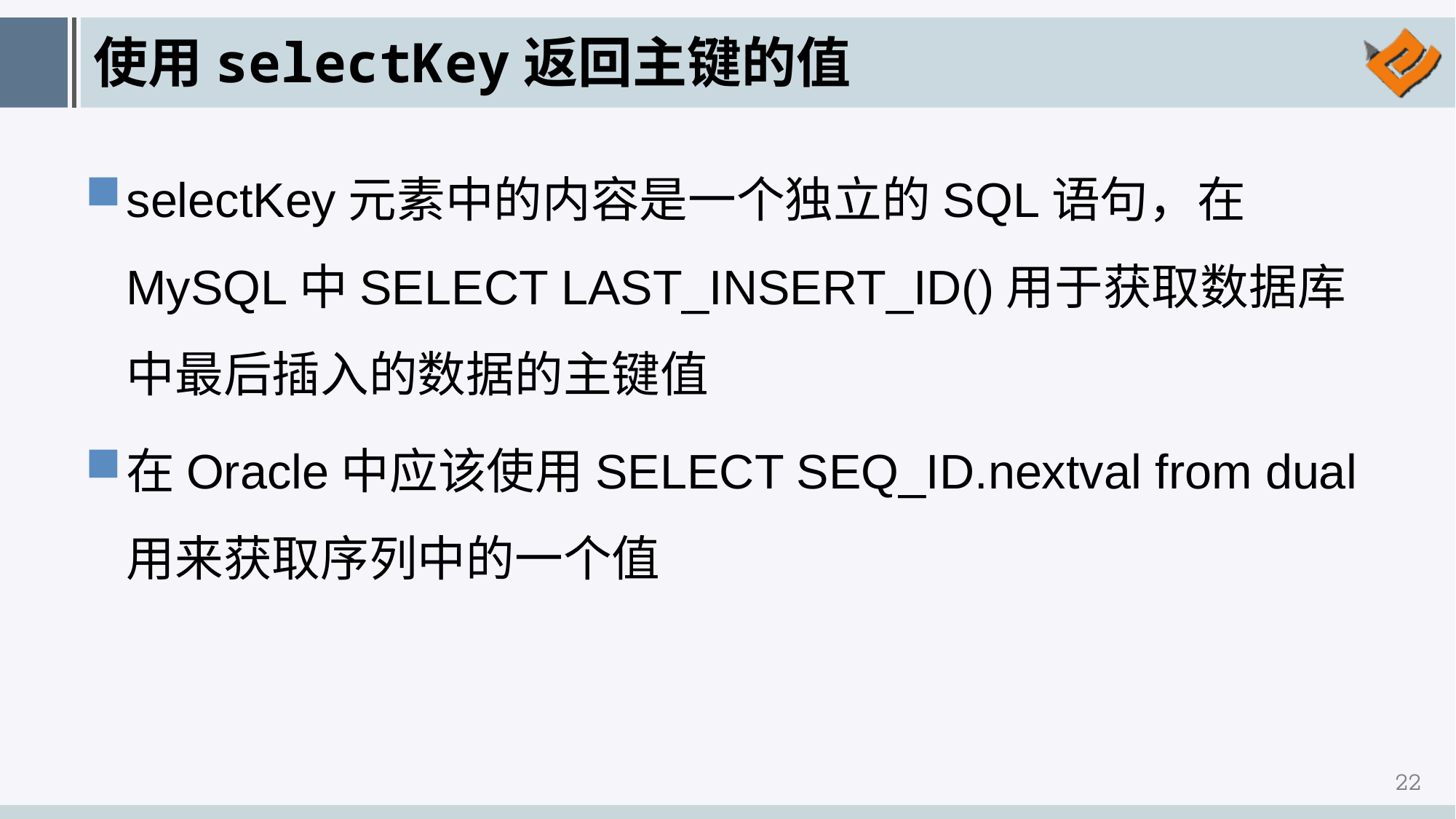

# 使用selectKey返回主键的值
selectKey元素中的内容是一个独立的SQL语句，在MySQL中SELECT LAST_INSERT_ID()用于获取数据库中最后插入的数据的主键值
在Oracle中应该使用SELECT SEQ_ID.nextval from dual 用来获取序列中的一个值